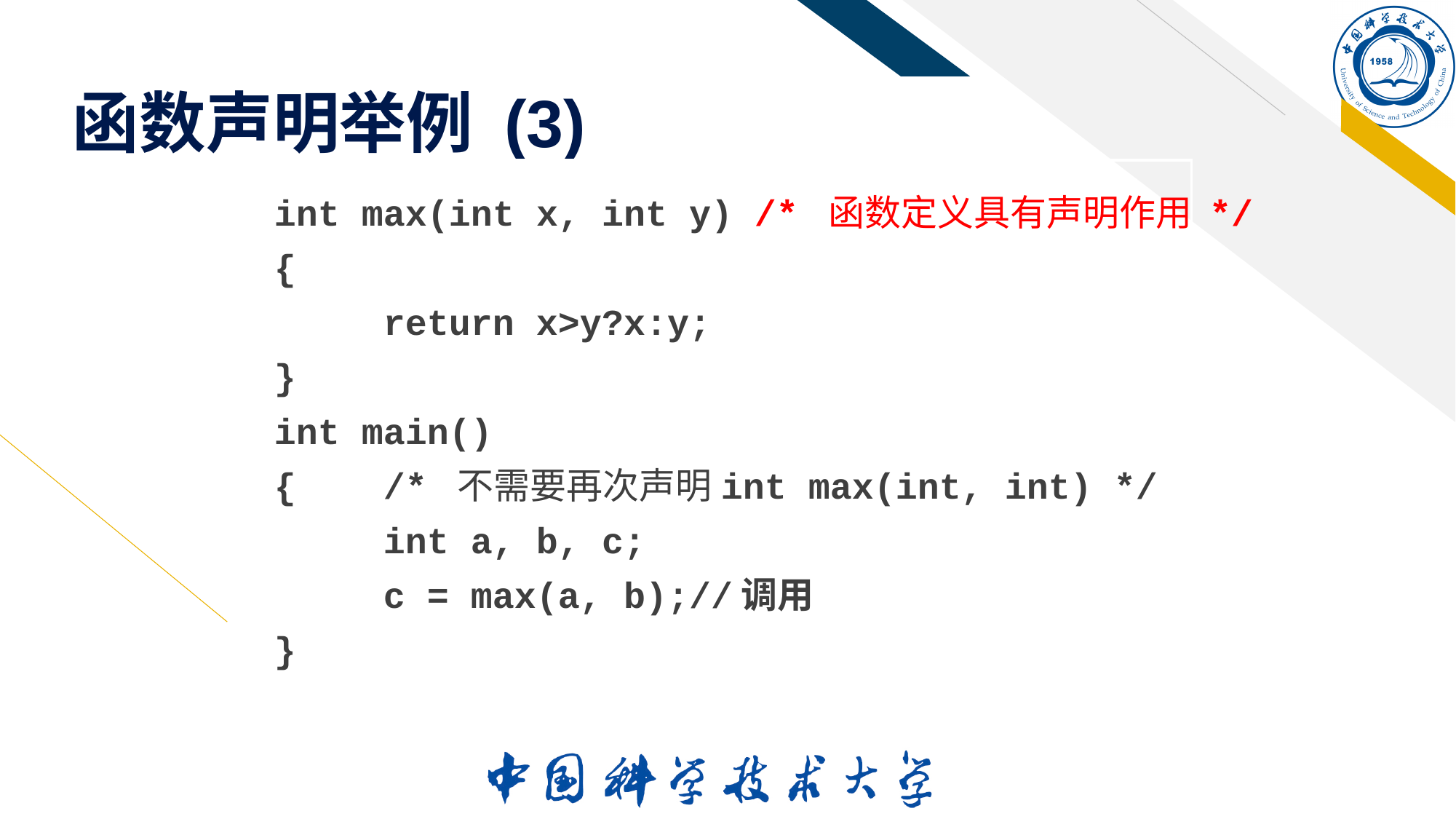

# 函数声明举例 (3)
int max(int x, int y) /* 函数定义具有声明作用 */
{
	return x>y?x:y;
}
int main()
{	/* 不需要再次声明int max(int, int) */
	int a, b, c;
	c = max(a, b);//调用
}